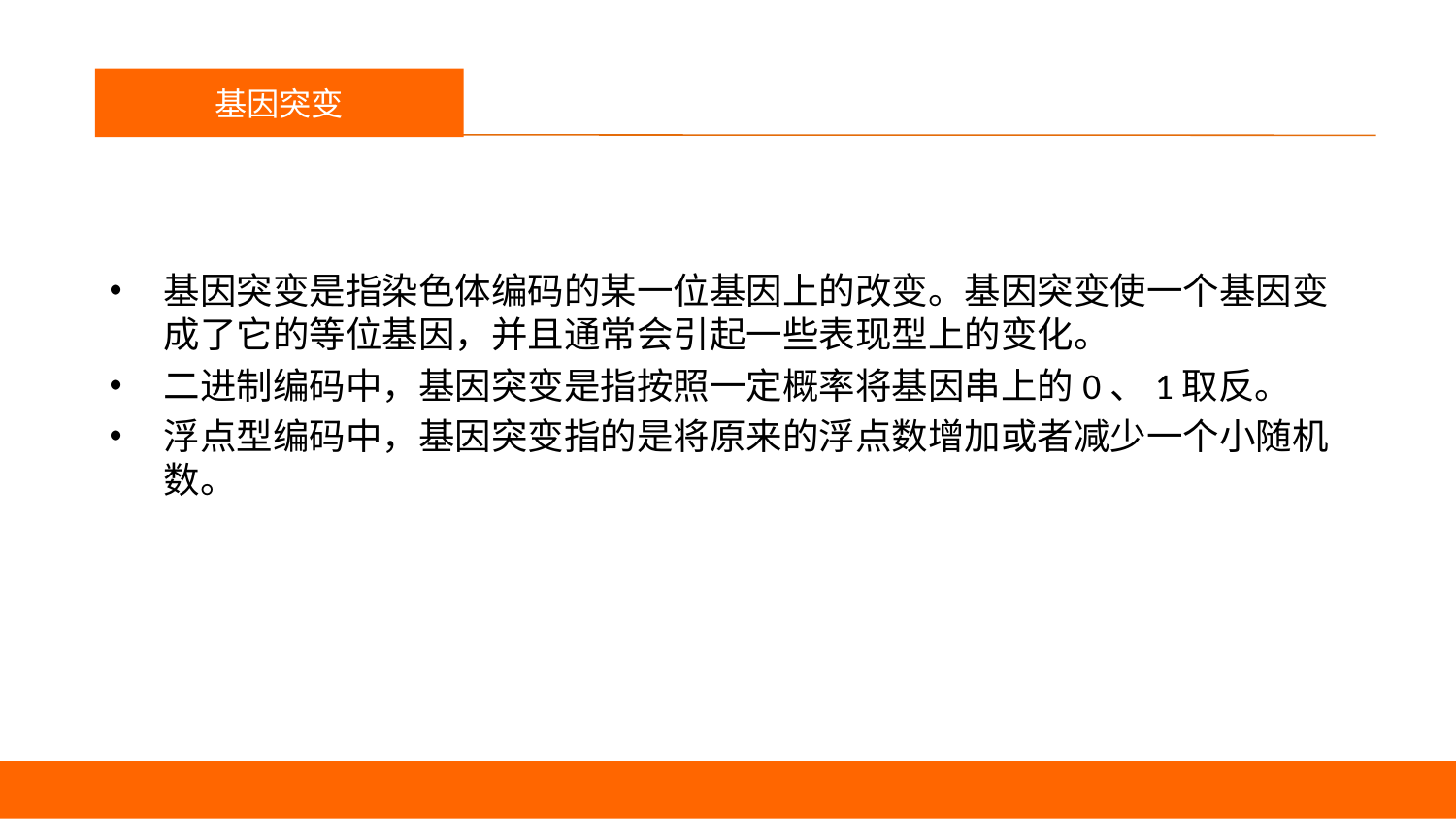

议程
基因突变

基因突变是指染色体编码的某一位基因上的改变。基因突变使一个基因变成了它的等位基因，并且通常会引起一些表现型上的变化。
二进制编码中，基因突变是指按照一定概率将基因串上的0、1取反。
浮点型编码中，基因突变指的是将原来的浮点数增加或者减少一个小随机数。